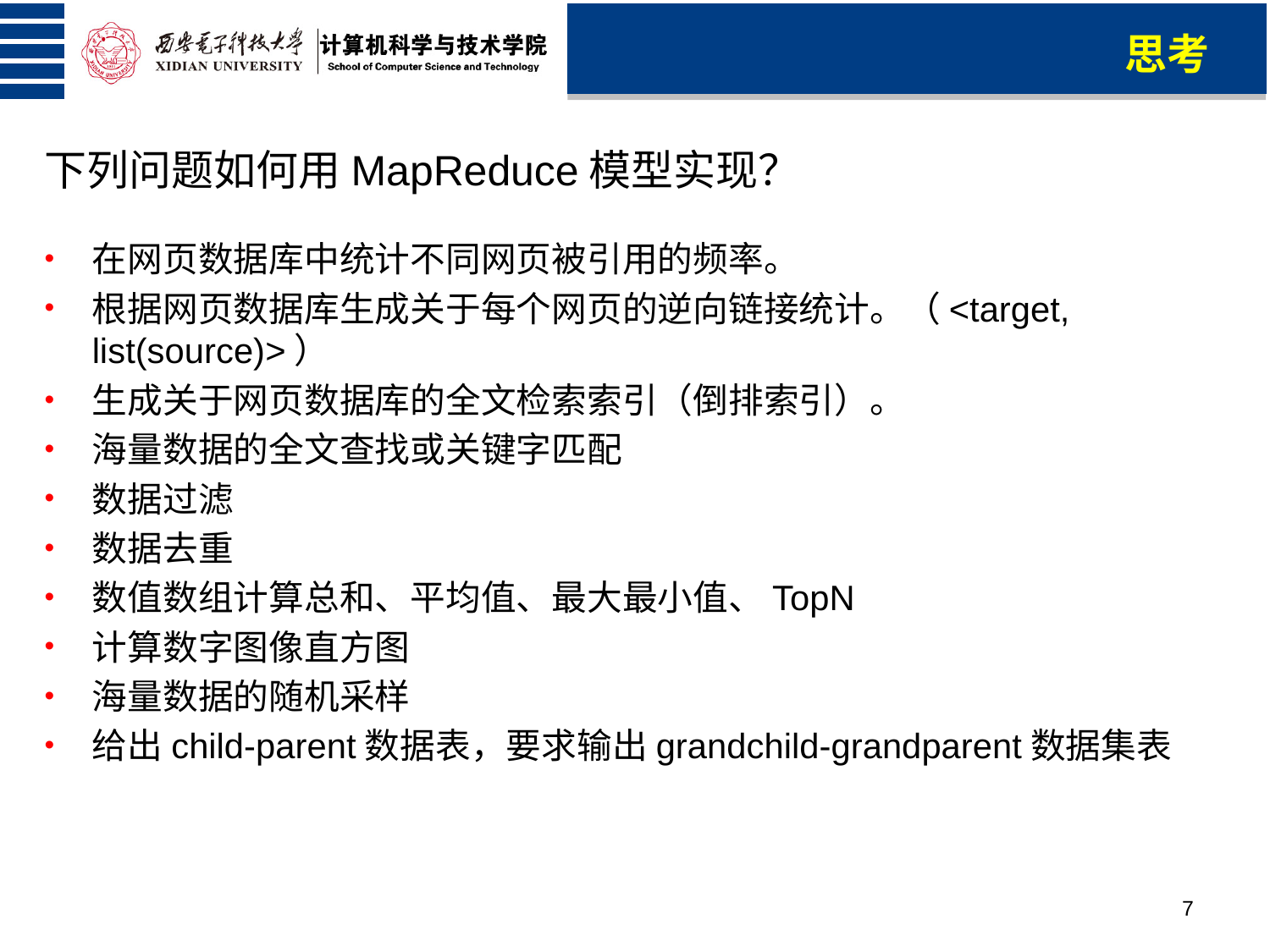

思考
下列问题如何用MapReduce模型实现？
在网页数据库中统计不同网页被引用的频率。
根据网页数据库生成关于每个网页的逆向链接统计。（<target, list(source)>）
生成关于网页数据库的全文检索索引（倒排索引）。
海量数据的全文查找或关键字匹配
数据过滤
数据去重
数值数组计算总和、平均值、最大最小值、TopN
计算数字图像直方图
海量数据的随机采样
给出child-parent数据表，要求输出grandchild-grandparent数据集表

7